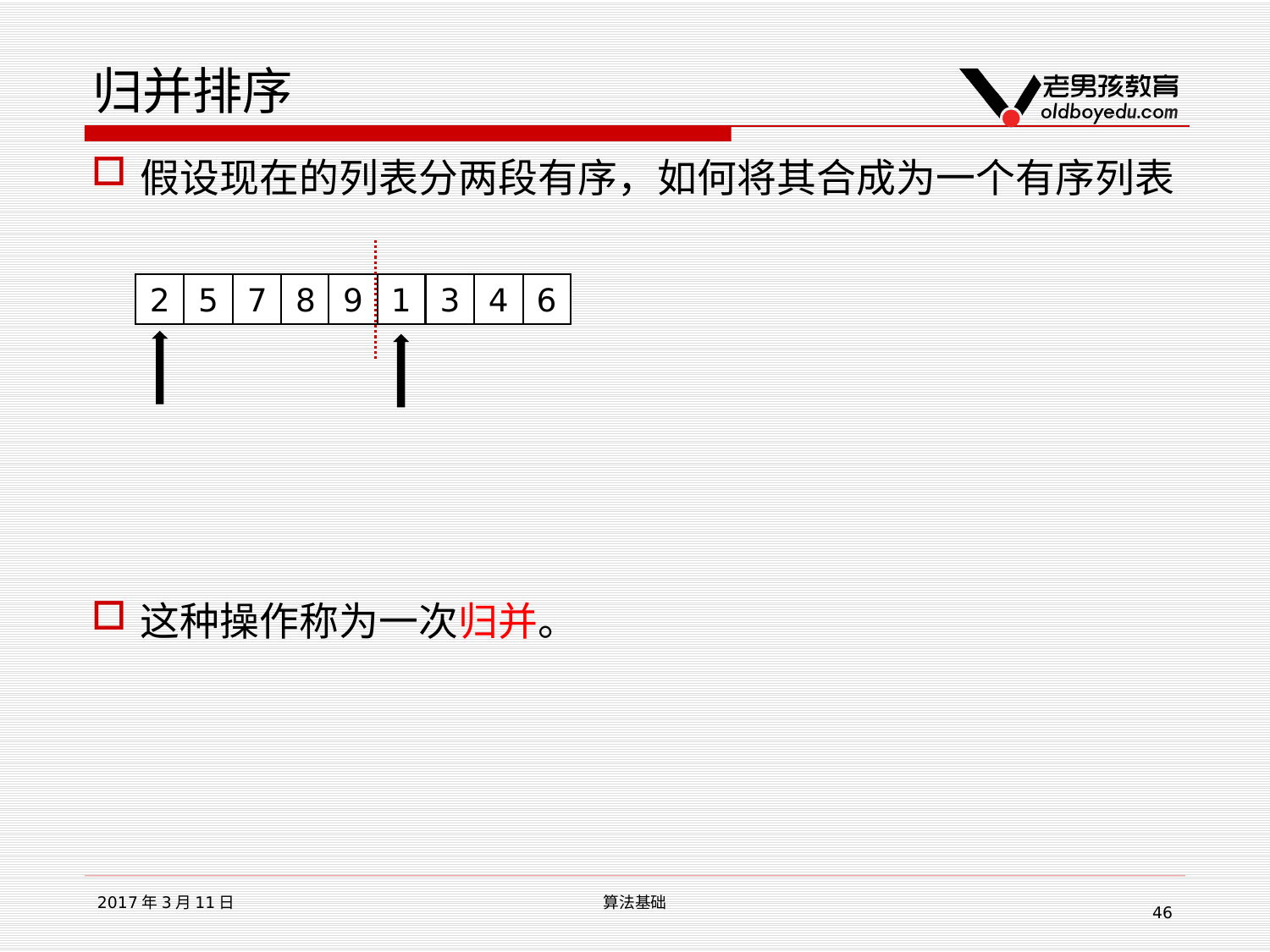

# 归并排序
假设现在的列表分两段有序，如何将其合成为一个有序列表

这种操作称为一次归并。
6
4
3
1
2
5
7
8
9

2017年3月11日
算法基础
46